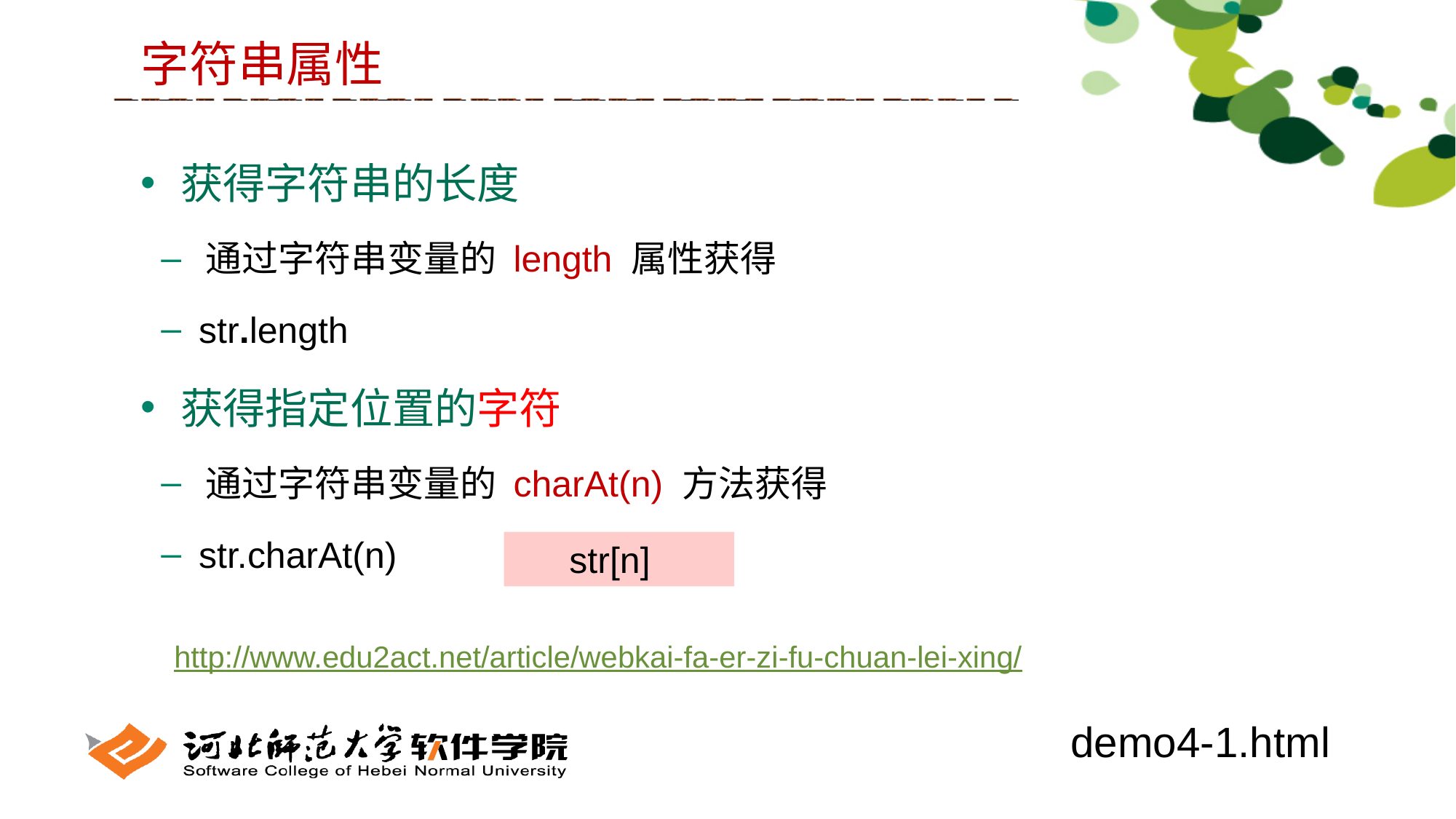

字符串属性
 获得字符串的长度
 通过字符串变量的 length 属性获得
 str.length
 获得指定位置的字符
 通过字符串变量的 charAt(n) 方法获得
 str.charAt(n)

str[n]
http://www.edu2act.net/article/webkai-fa-er-zi-fu-chuan-lei-xing/
demo4-1.html